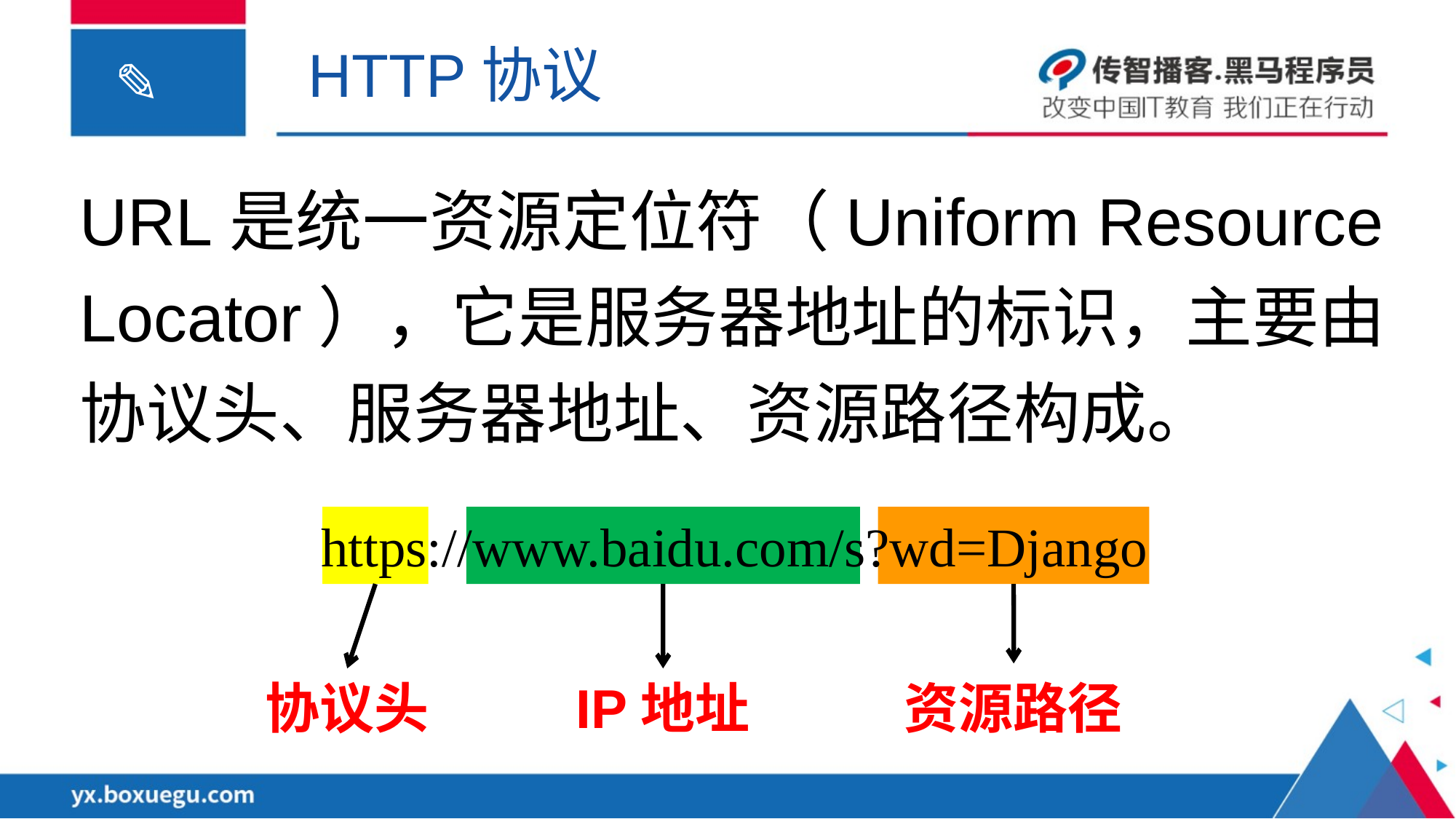

HTTP协议
URL是统一资源定位符（Uniform Resource Locator），它是服务器地址的标识，主要由协议头、服务器地址、资源路径构成。
https://www.baidu.com/s?wd=Django

协议头
IP地址
资源路径